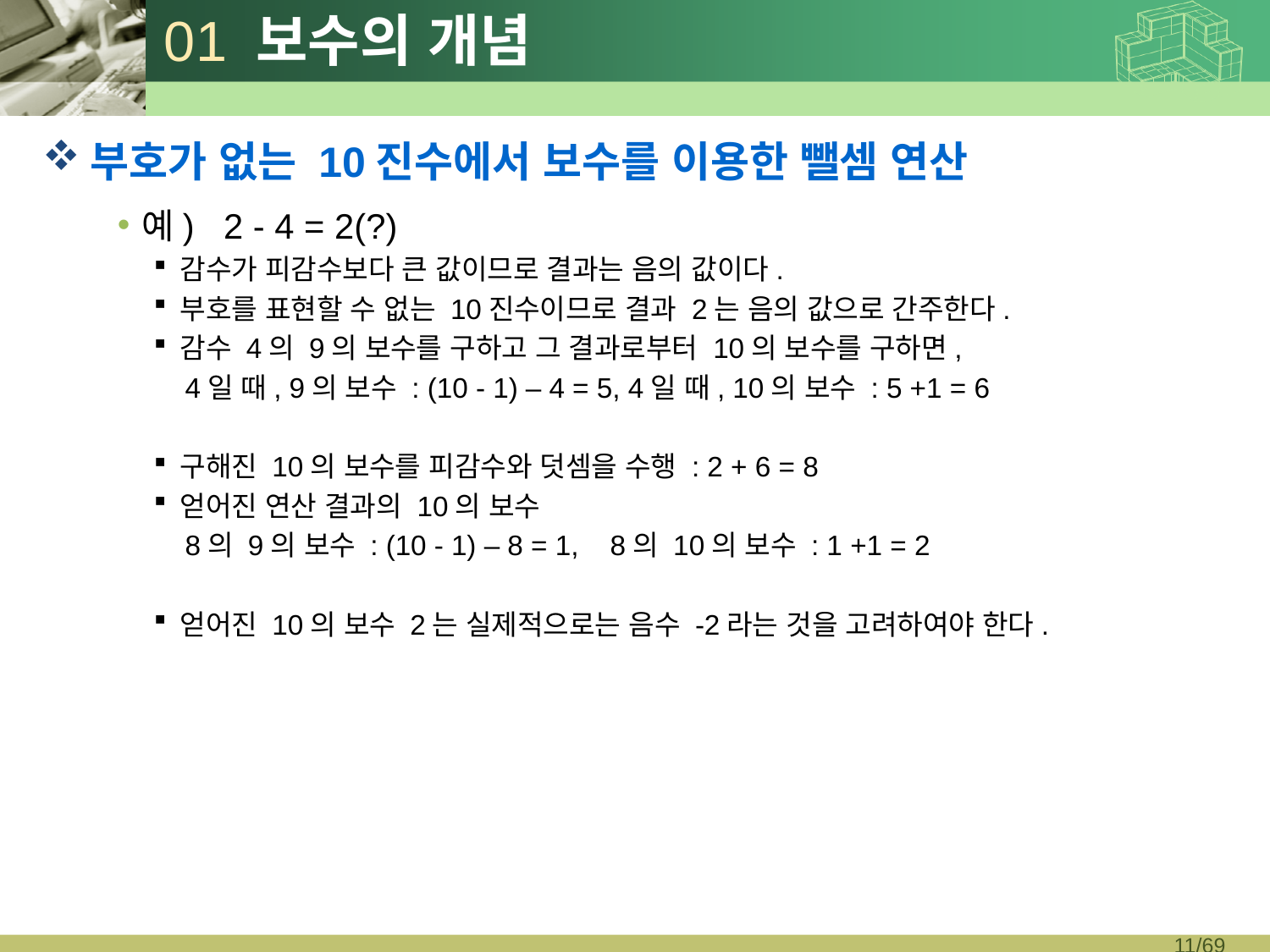

# 01 보수의 개념
부호가 없는 10진수에서 보수를 이용한 뺄셈 연산
예)   2 - 4 = 2(?)
감수가 피감수보다 큰 값이므로 결과는 음의 값이다.
부호를 표현할 수 없는 10진수이므로 결과 2는 음의 값으로 간주한다.
감수 4의 9의 보수를 구하고 그 결과로부터 10의 보수를 구하면,
    4일 때, 9의 보수 : (10 - 1) – 4 = 5, 4일 때, 10의 보수 : 5 +1 = 6

구해진 10의 보수를 피감수와 덧셈을 수행 : 2 + 6 = 8
얻어진 연산 결과의 10의 보수
    8의 9의 보수 : (10 - 1) – 8 = 1,    8의 10의 보수 : 1 +1 = 2

얻어진 10의 보수 2는 실제적으로는 음수 -2라는 것을 고려하여야 한다.